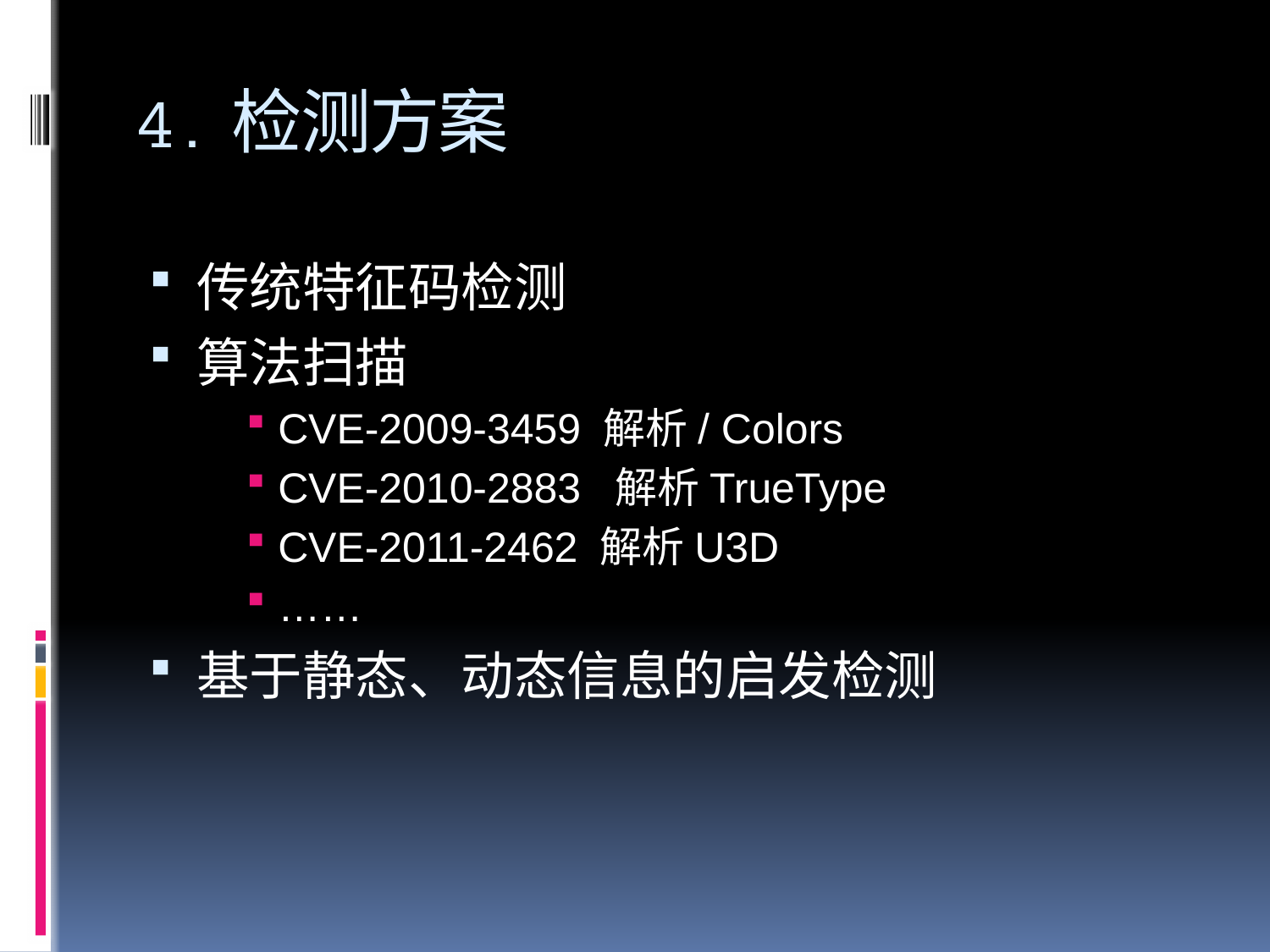

# 4.检测方案
传统特征码检测
算法扫描
CVE-2009-3459 解析/ Colors
CVE-2010-2883  解析TrueType
CVE-2011-2462 解析U3D
……
基于静态、动态信息的启发检测